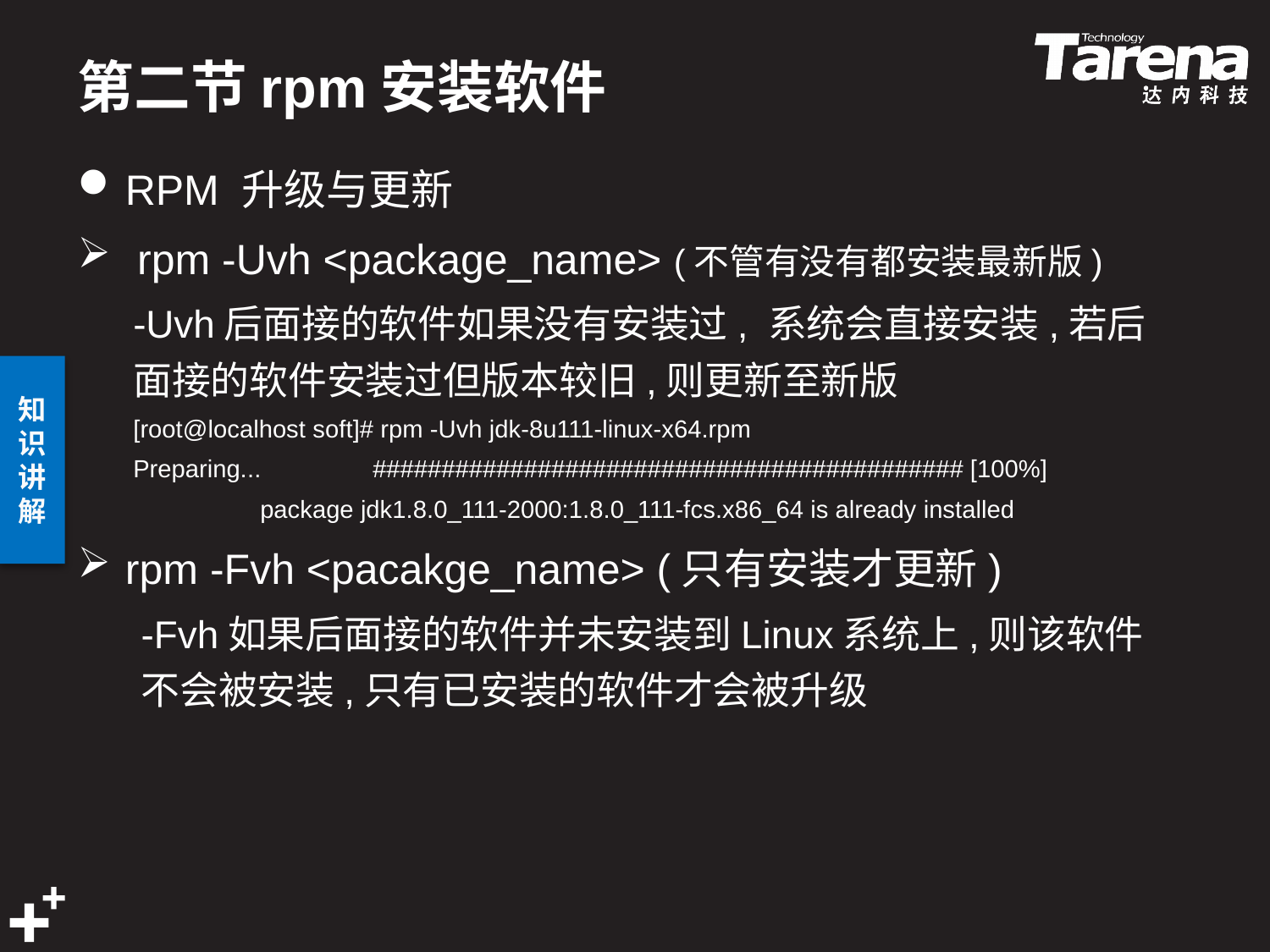

# 第二节rpm安装软件
RPM 升级与更新
 rpm -Uvh <package_name> (不管有没有都安装最新版)
-Uvh后面接的软件如果没有安装过, 系统会直接安装,若后面接的软件安装过但版本较旧,则更新至新版
[root@localhost soft]# rpm -Uvh jdk-8u111-linux-x64.rpm
Preparing...                ########################################### [100%]
	package jdk1.8.0_111-2000:1.8.0_111-fcs.x86_64 is already installed
rpm -Fvh <pacakge_name> (只有安装才更新)
-Fvh如果后面接的软件并未安装到Linux系统上,则该软件不会被安装,只有已安装的软件才会被升级